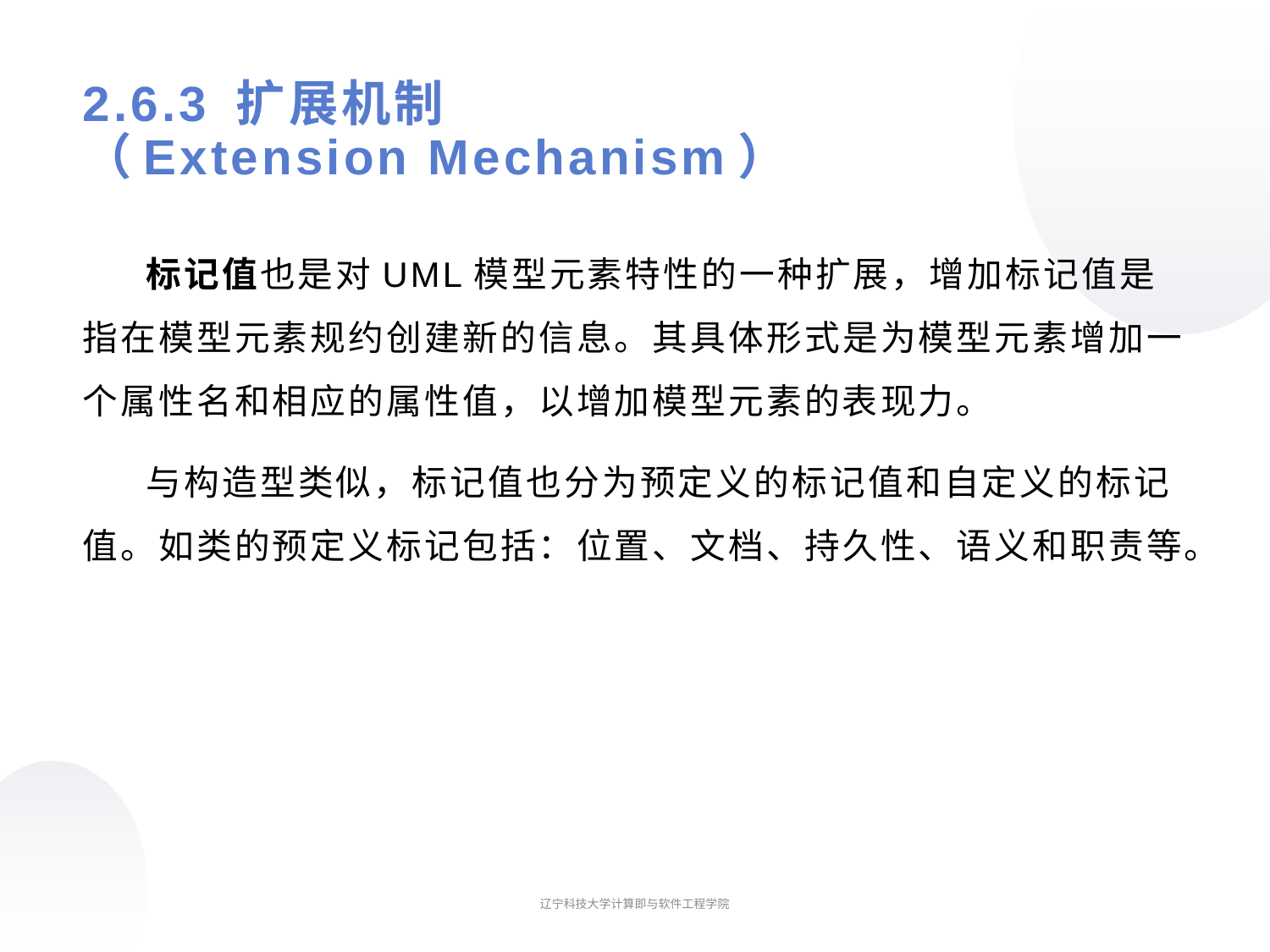

# 2.6.3 扩展机制 （Extension Mechanism）
标记值也是对UML模型元素特性的一种扩展，增加标记值是指在模型元素规约创建新的信息。其具体形式是为模型元素增加一个属性名和相应的属性值，以增加模型元素的表现力。
与构造型类似，标记值也分为预定义的标记值和自定义的标记值。如类的预定义标记包括：位置、文档、持久性、语义和职责等。

辽宁科技大学计算即与软件工程学院
105